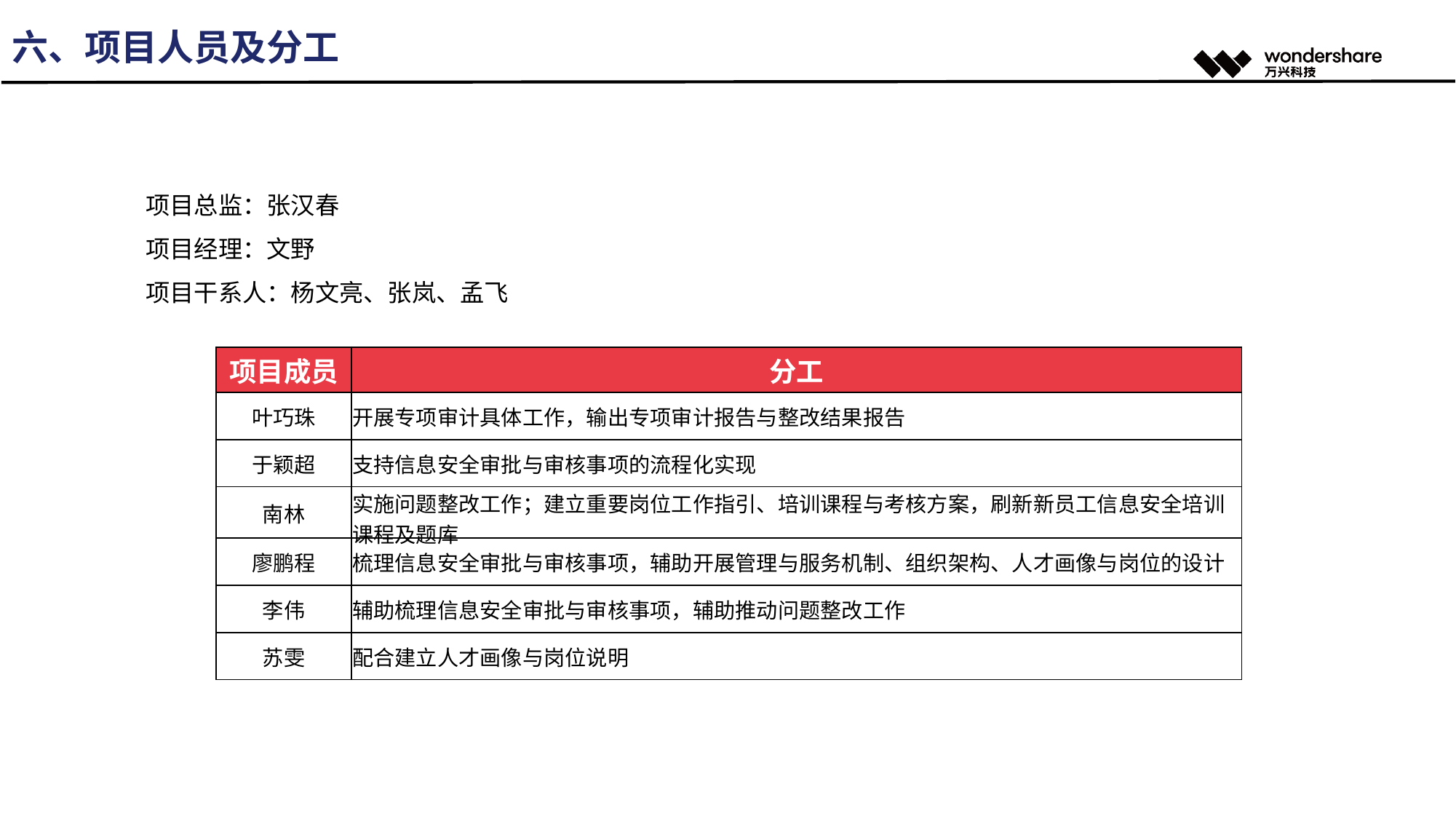

六、项目人员及分工
项目总监：张汉春
项目经理：文野
项目干系人：杨文亮、张岚、孟飞
| 项目成员 | 分工 |
| --- | --- |
| 叶巧珠 | 开展专项审计具体工作，输出专项审计报告与整改结果报告 |
| 于颖超 | 支持信息安全审批与审核事项的流程化实现 |
| 南林 | 实施问题整改工作；建立重要岗位工作指引、培训课程与考核方案，刷新新员工信息安全培训课程及题库 |
| 廖鹏程 | 梳理信息安全审批与审核事项，辅助开展管理与服务机制、组织架构、人才画像与岗位的设计 |
| 李伟 | 辅助梳理信息安全审批与审核事项，辅助推动问题整改工作 |
| 苏雯 | 配合建立人才画像与岗位说明 |